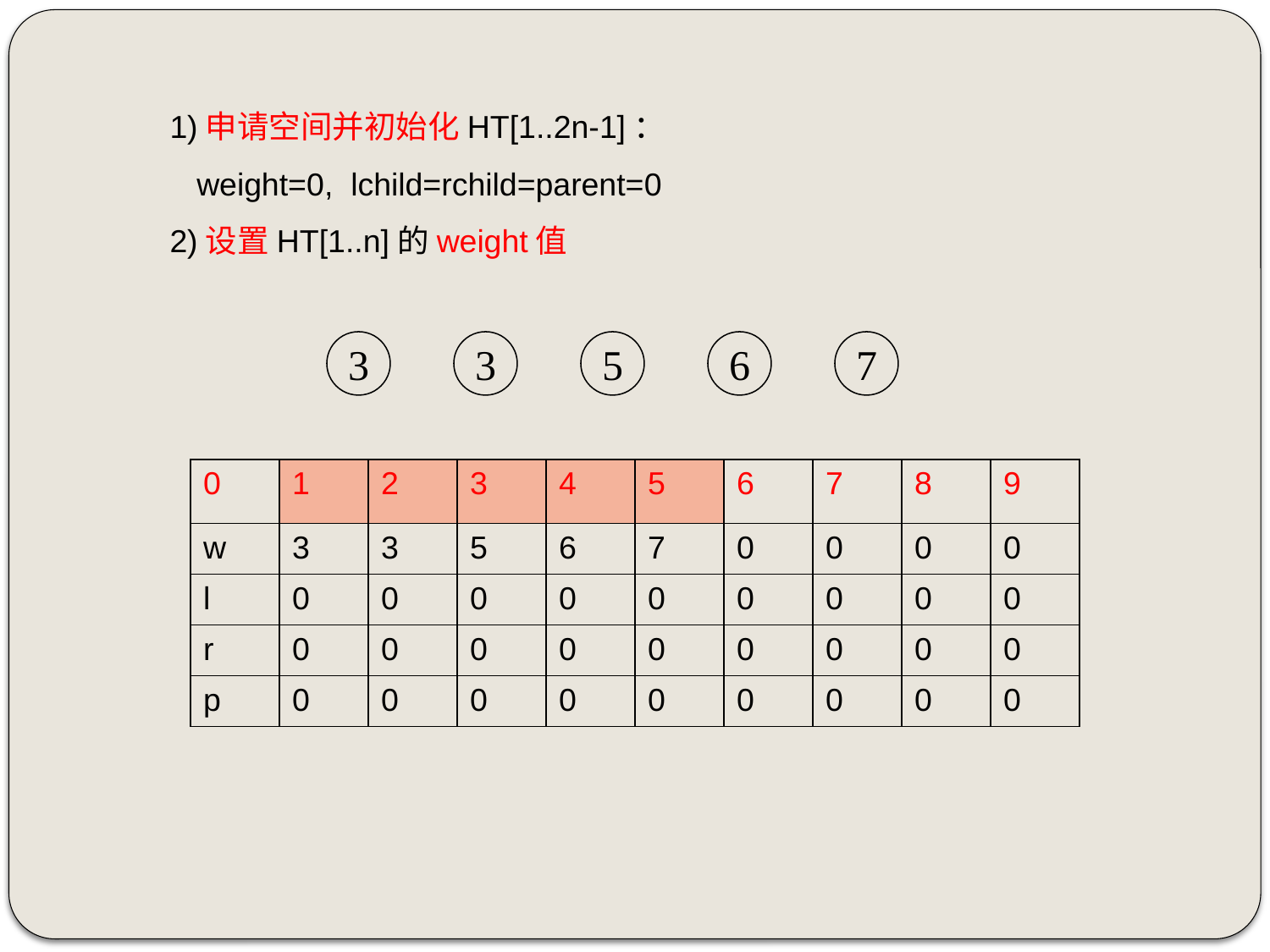

1)申请空间并初始化HT[1..2n-1]：
   weight=0,  lchild=rchild=parent=0
2)设置HT[1..n]的weight值
3
3
5
6
7
| 0 | 1 | 2 | 3 | 4 | 5 | 6 | 7 | 8 | 9 |
| --- | --- | --- | --- | --- | --- | --- | --- | --- | --- |
| w | 3 | 3 | 5 | 6 | 7 | 0 | 0 | 0 | 0 |
| l | 0 | 0 | 0 | 0 | 0 | 0 | 0 | 0 | 0 |
| r | 0 | 0 | 0 | 0 | 0 | 0 | 0 | 0 | 0 |
| p | 0 | 0 | 0 | 0 | 0 | 0 | 0 | 0 | 0 |